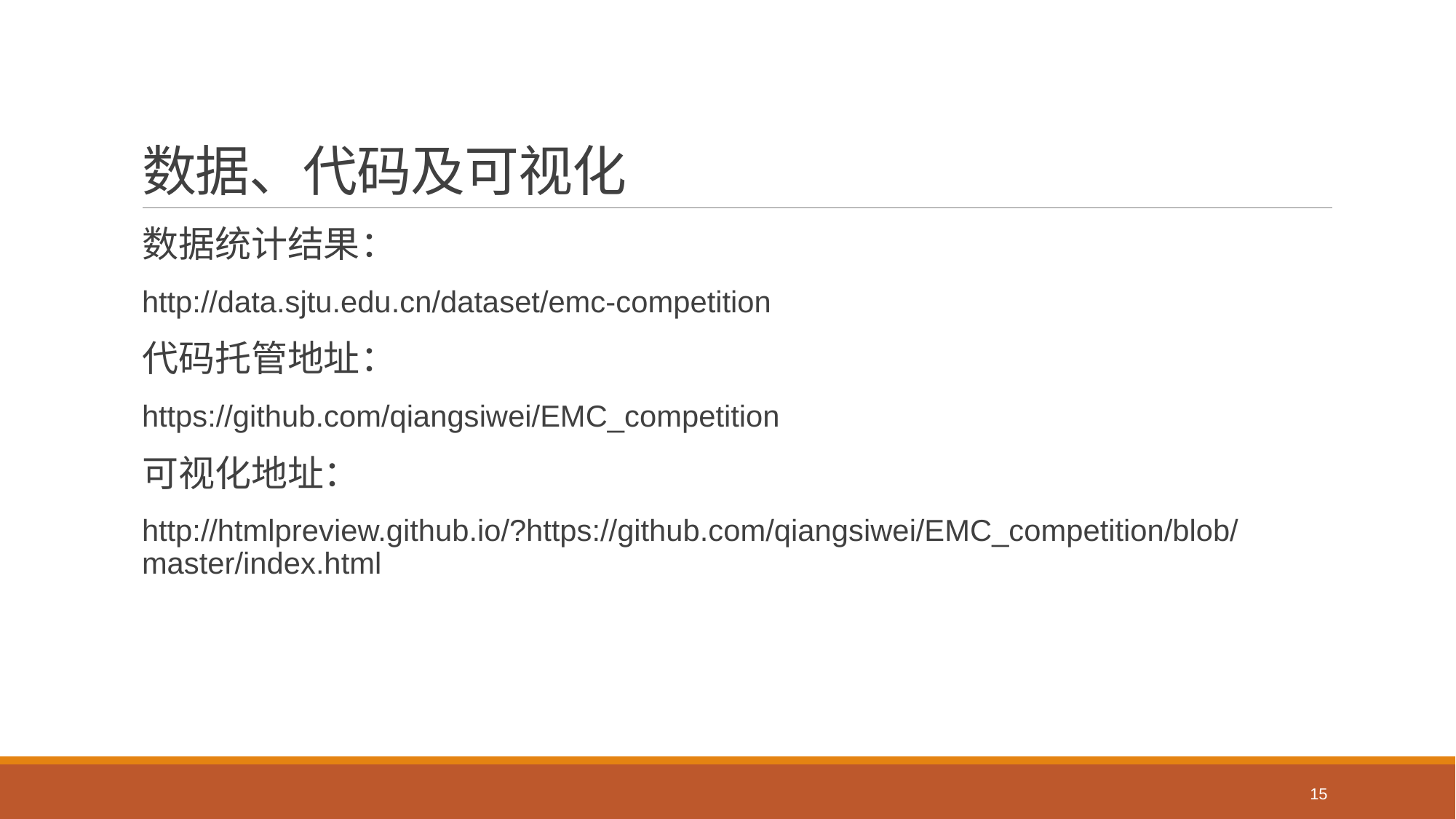

# 数据、代码及可视化
数据统计结果：
http://data.sjtu.edu.cn/dataset/emc-competition
代码托管地址：
https://github.com/qiangsiwei/EMC_competition
可视化地址：
http://htmlpreview.github.io/?https://github.com/qiangsiwei/EMC_competition/blob/master/index.html

15